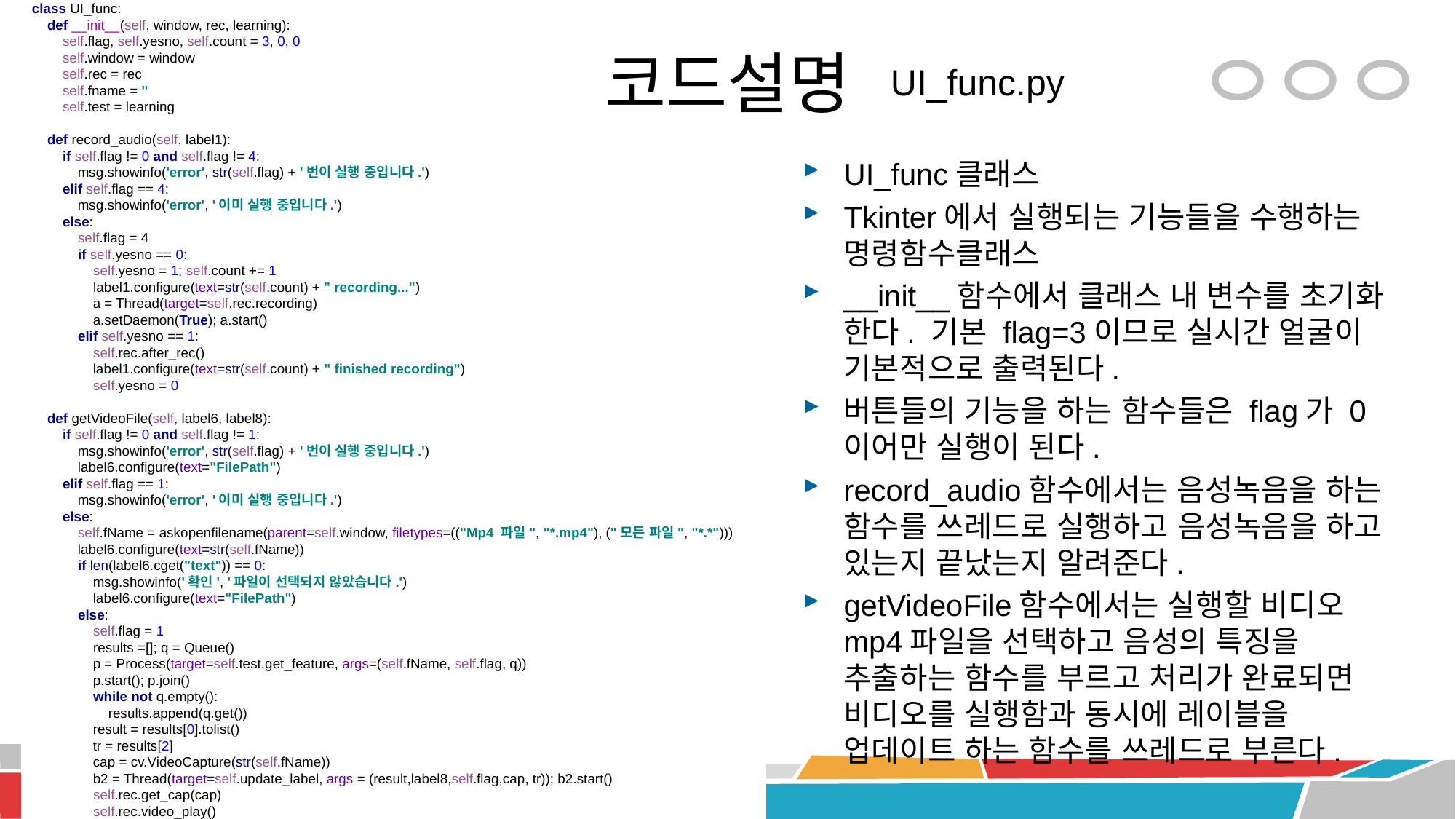

class UI_func:
    def __init__(self, window, rec, learning):
        self.flag, self.yesno, self.count = 3, 0, 0
        self.window = window
        self.rec = rec
        self.fname = ''
        self.test = learning
    def record_audio(self, label1):
        if self.flag != 0 and self.flag != 4:
            msg.showinfo('error', str(self.flag) + '번이 실행 중입니다.')
        elif self.flag == 4:
            msg.showinfo('error', '이미 실행 중입니다.')
        else:
            self.flag = 4
            if self.yesno == 0:
                self.yesno = 1; self.count += 1
                label1.configure(text=str(self.count) + " recording...")
                a = Thread(target=self.rec.recording)
                a.setDaemon(True); a.start()
            elif self.yesno == 1:
                self.rec.after_rec()
                label1.configure(text=str(self.count) + " finished recording")
                self.yesno = 0
    def getVideoFile(self, label6, label8):
        if self.flag != 0 and self.flag != 1:
            msg.showinfo('error', str(self.flag) + '번이 실행 중입니다.')
            label6.configure(text="FilePath")
        elif self.flag == 1:
            msg.showinfo('error', '이미 실행 중입니다.')
        else:
            self.fName = askopenfilename(parent=self.window, filetypes=(("Mp4 파일", "*.mp4"), ("모든 파일", "*.*")))
            label6.configure(text=str(self.fName))
            if len(label6.cget("text")) == 0:
                msg.showinfo('확인', '파일이 선택되지 않았습니다.')
                label6.configure(text="FilePath")
            else:
                self.flag = 1
                results =[]; q = Queue()
                p = Process(target=self.test.get_feature, args=(self.fName, self.flag, q))
                p.start(); p.join()
                while not q.empty():
                    results.append(q.get())
                result = results[0].tolist()
                tr = results[2]
                cap = cv.VideoCapture(str(self.fName))
                b2 = Thread(target=self.update_label, args = (result,label8,self.flag,cap, tr)); b2.start()
                self.rec.get_cap(cap)
                self.rec.video_play()
# 코드설명
UI_func.py
UI_func클래스
Tkinter에서 실행되는 기능들을 수행하는 명령함수클래스
__init__함수에서 클래스 내 변수를 초기화 한다. 기본 flag=3이므로 실시간 얼굴이 기본적으로 출력된다.
버튼들의 기능을 하는 함수들은 flag가 0이어만 실행이 된다.
record_audio함수에서는 음성녹음을 하는 함수를 쓰레드로 실행하고 음성녹음을 하고 있는지 끝났는지 알려준다.
getVideoFile함수에서는 실행할 비디오mp4파일을 선택하고 음성의 특징을 추출하는 함수를 부르고 처리가 완료되면 비디오를 실행함과 동시에 레이블을 업데이트 하는 함수를 쓰레드로 부른다.